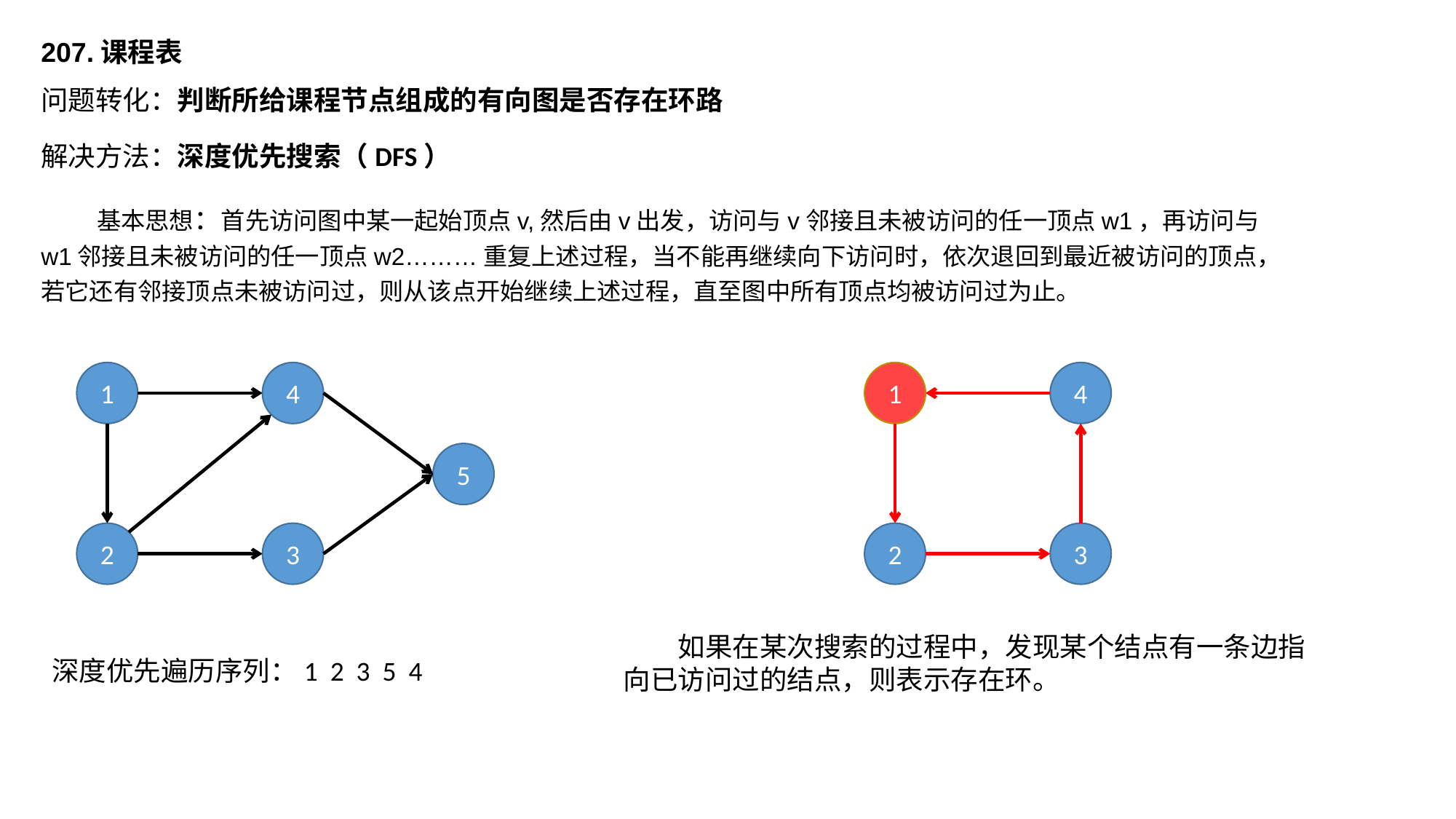

207.课程表
问题转化：判断所给课程节点组成的有向图是否存在环路
解决方法：深度优先搜索（DFS）
        基本思想：首先访问图中某一起始顶点v,然后由v出发，访问与v邻接且未被访问的任一顶点w1，再访问与w1邻接且未被访问的任一顶点w2………重复上述过程，当不能再继续向下访问时，依次退回到最近被访问的顶点，若它还有邻接顶点未被访问过，则从该点开始继续上述过程，直至图中所有顶点均被访问过为止。
1
4
1
4
5
2
3
2
3
如果在某次搜索的过程中，发现某个结点有一条边指向已访问过的结点，则表示存在环。
深度优先遍历序列：1  2  3  5  4